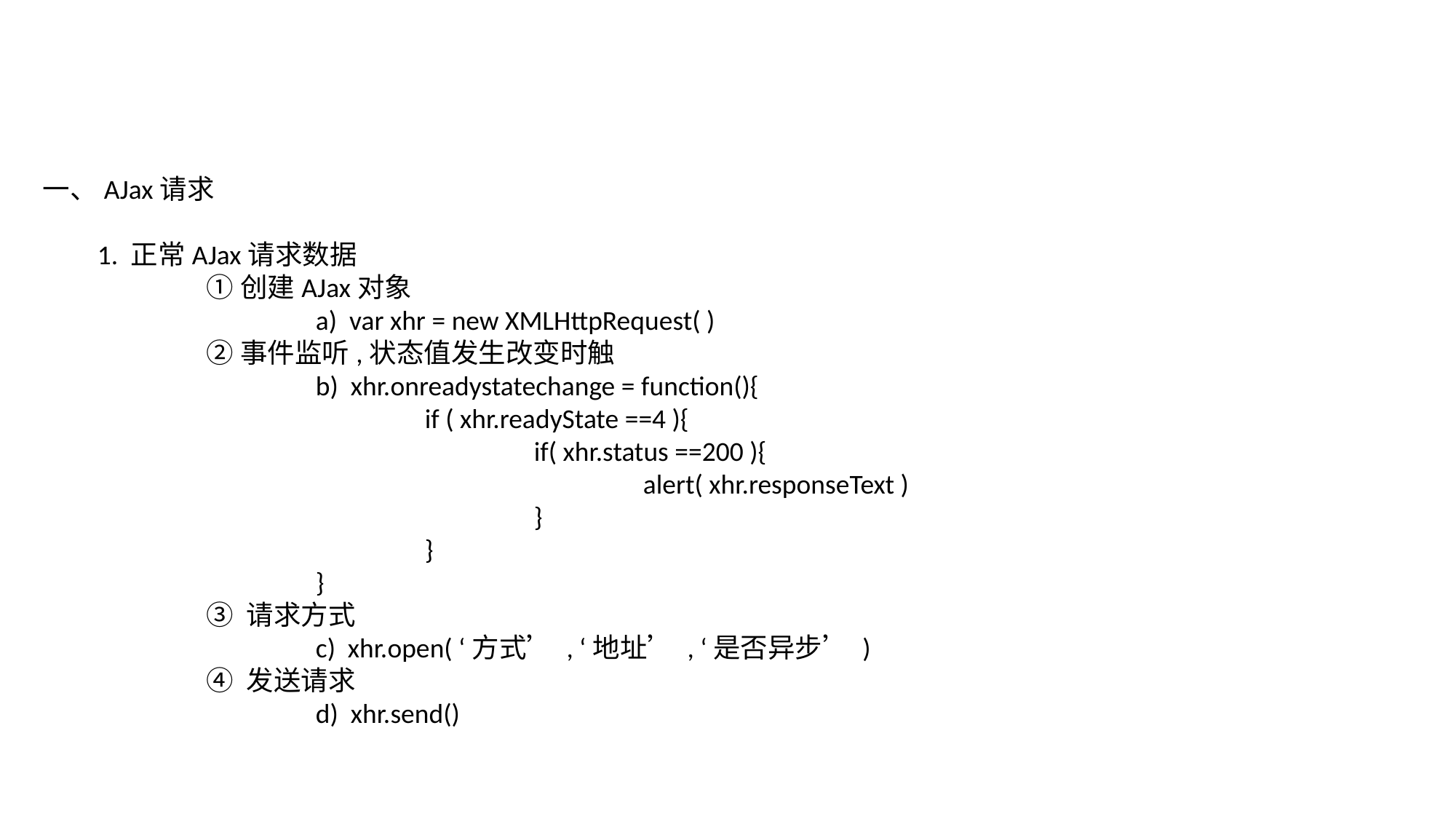

一、AJax请求

1. 正常AJax请求数据
	①创建AJax对象
		a)  var xhr = new XMLHttpRequest( )
	②事件监听,状态值发生改变时触
		b)  xhr.onreadystatechange = function(){
			if ( xhr.readyState ==4 ){
				if( xhr.status ==200 ){
					alert( xhr.responseText )
				}
			}
		}
	③ 请求方式
		c)  xhr.open( ‘方式’ , ‘地址’ , ‘是否异步’ )
	④ 发送请求
		d)  xhr.send()